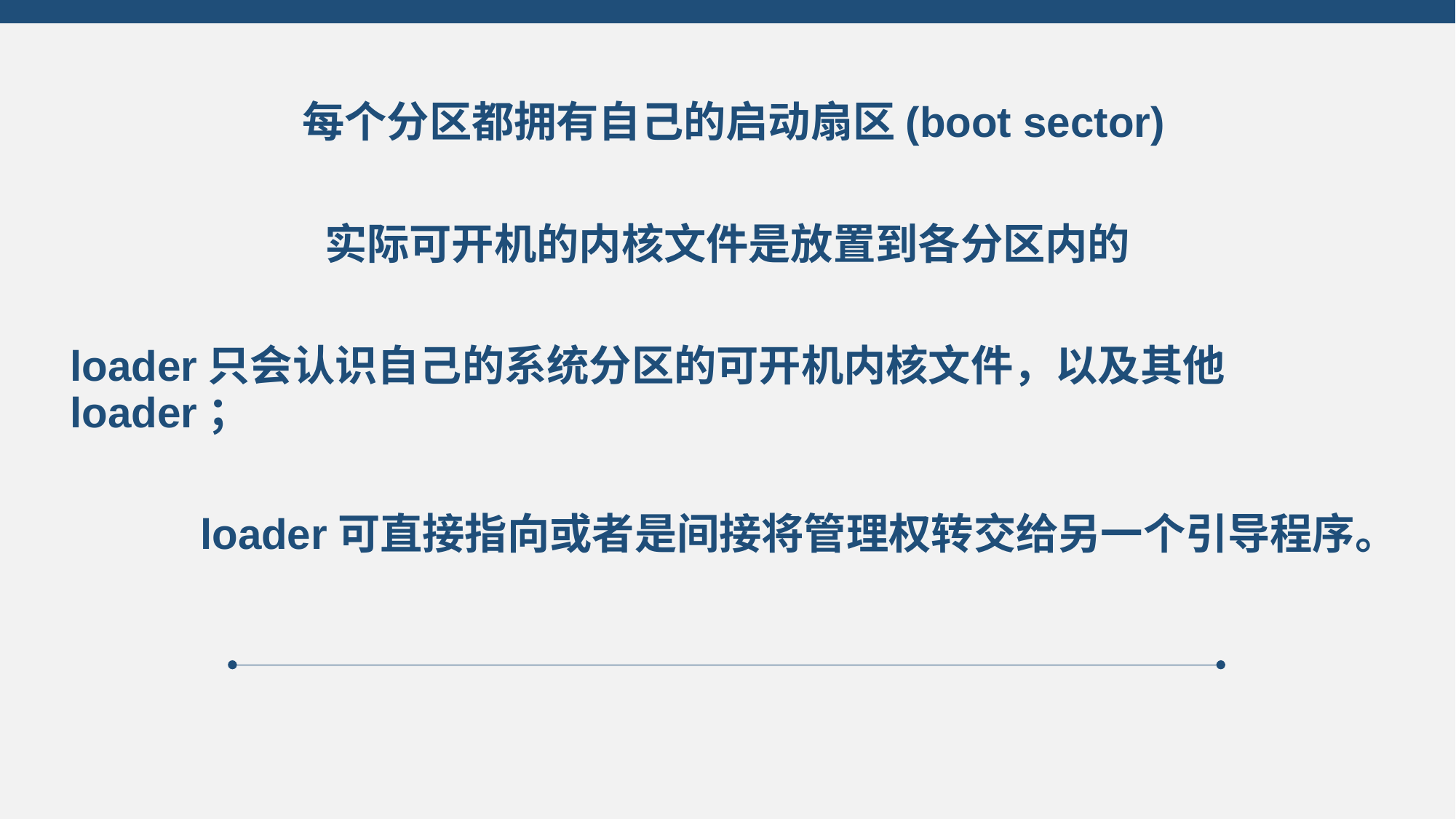

每个分区都拥有自己的启动扇区(boot sector)

　　　　　　实际可开机的内核文件是放置到各分区内的

loader只会认识自己的系统分区的可开机内核文件，以及其他loader；

           loader可直接指向或者是间接将管理权转交给另一个引导程序。